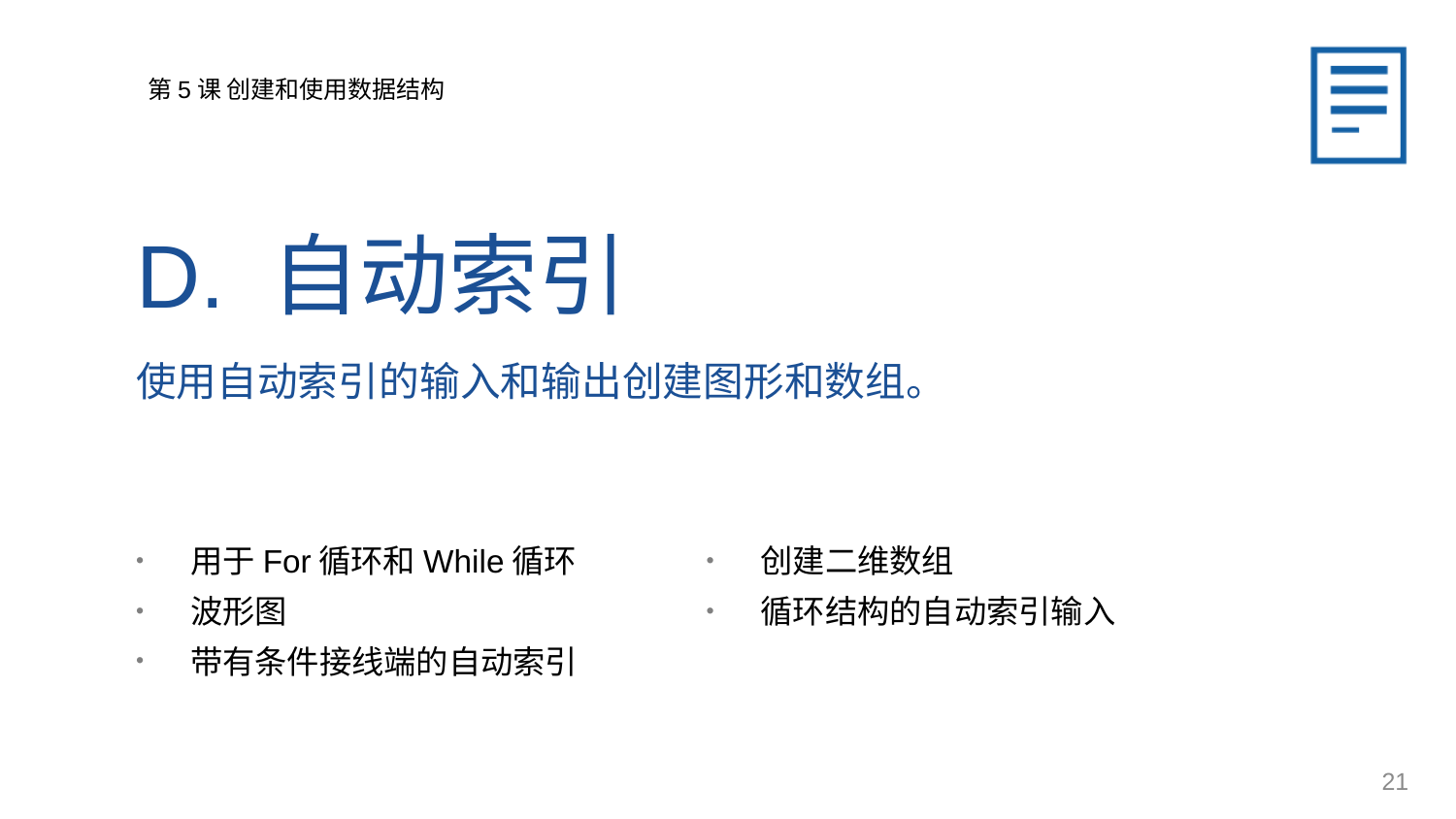

D. 自动索引
使用自动索引的输入和输出创建图形和数组。

用于For循环和While循环
波形图
带有条件接线端的自动索引

创建二维数组
循环结构的自动索引输入

21